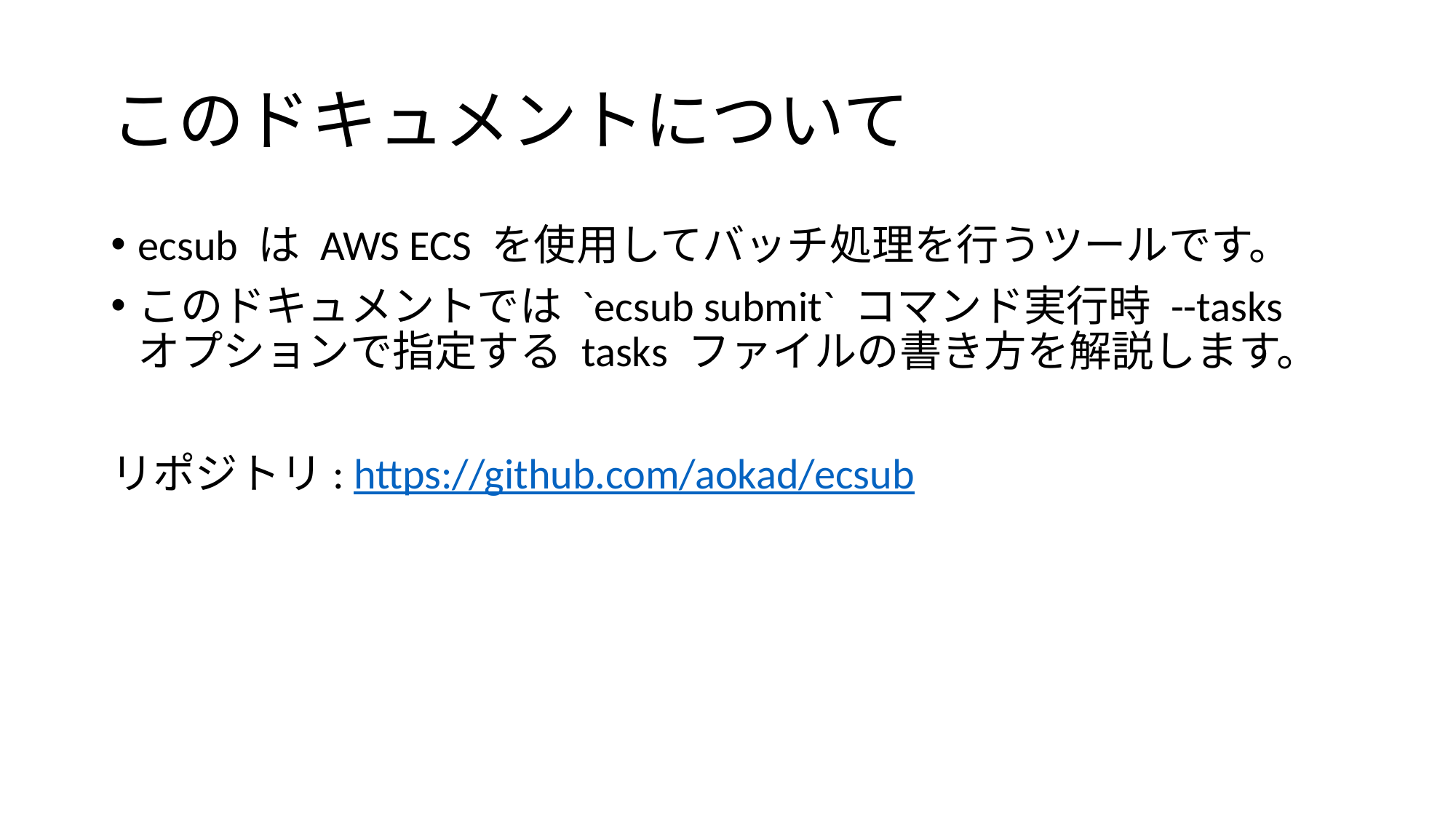

# このドキュメントについて
ecsub は AWS ECS を使用してバッチ処理を行うツールです。
このドキュメントでは `ecsub submit` コマンド実行時 --tasks オプションで指定する tasks ファイルの書き方を解説します。

リポジトリ: https://github.com/aokad/ecsub